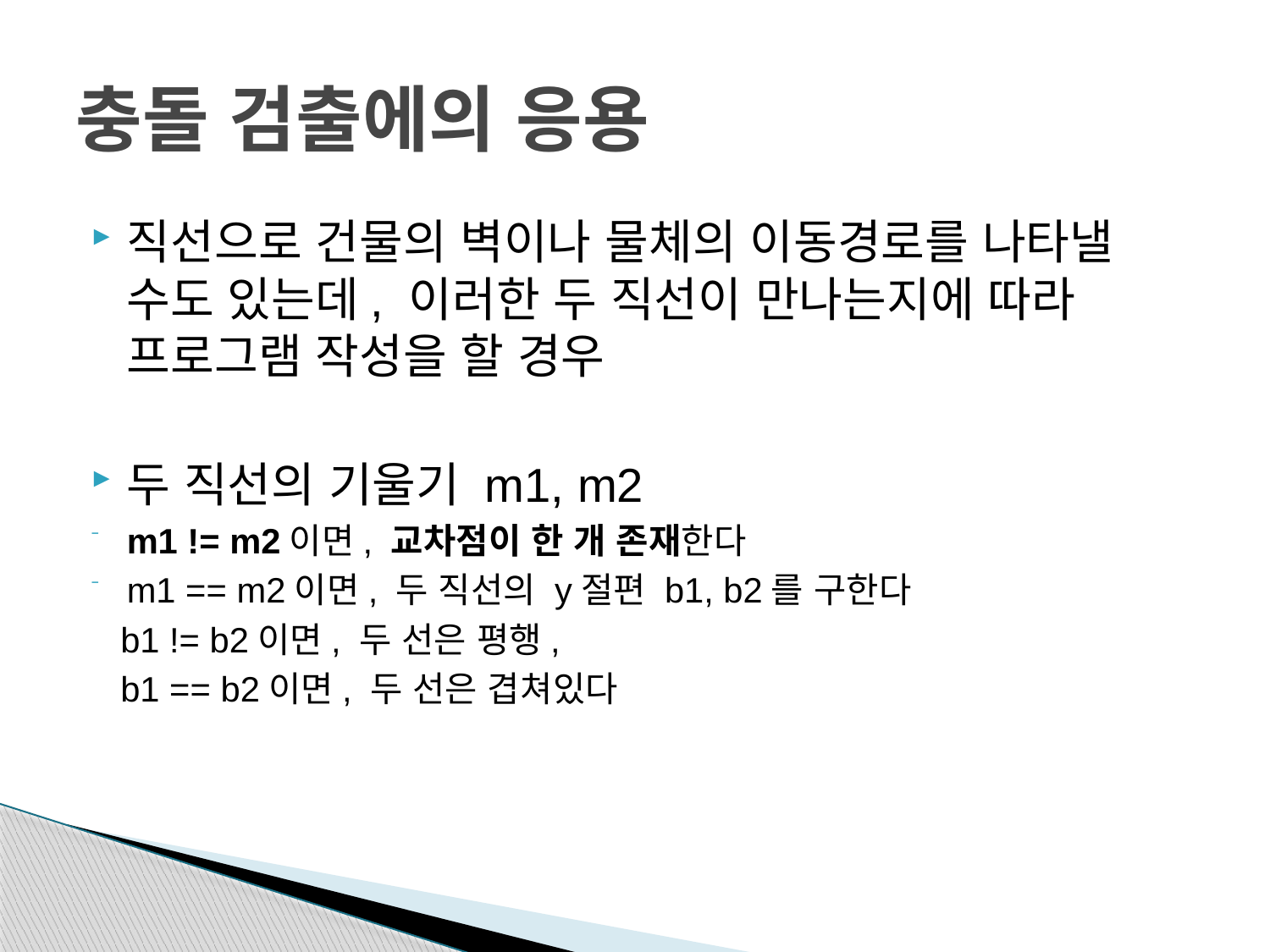

# 충돌 검출에의 응용
직선으로 건물의 벽이나 물체의 이동경로를 나타낼 수도 있는데, 이러한 두 직선이 만나는지에 따라 프로그램 작성을 할 경우

두 직선의 기울기 m1, m2
m1 != m2이면, 교차점이 한 개 존재한다
m1 == m2이면, 두 직선의 y절편 b1, b2를 구한다
   b1 != b2이면, 두 선은 평행,
   b1 == b2이면, 두 선은 겹쳐있다